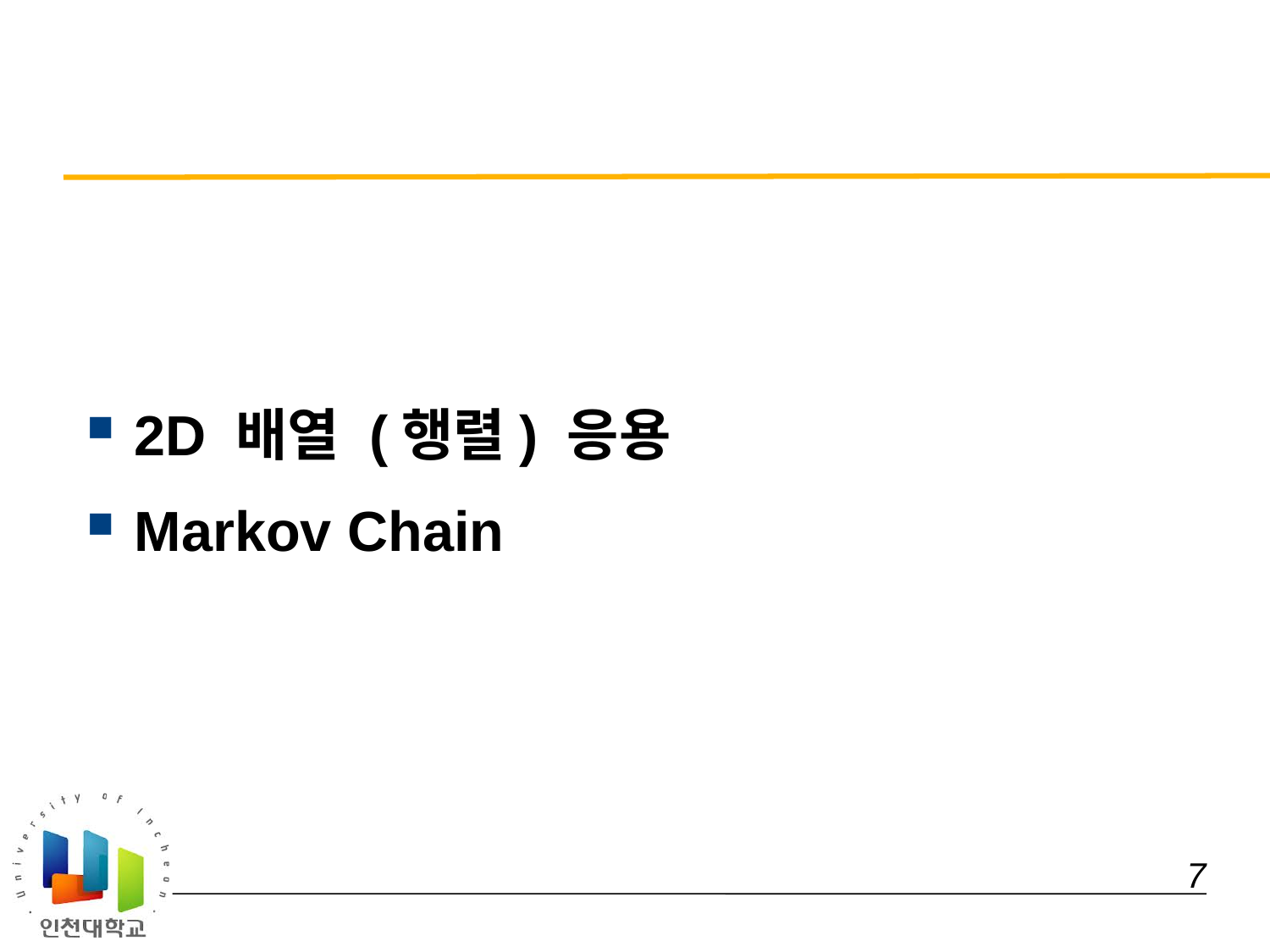

#

2D 배열 (행렬) 응용
Markov Chain
 7